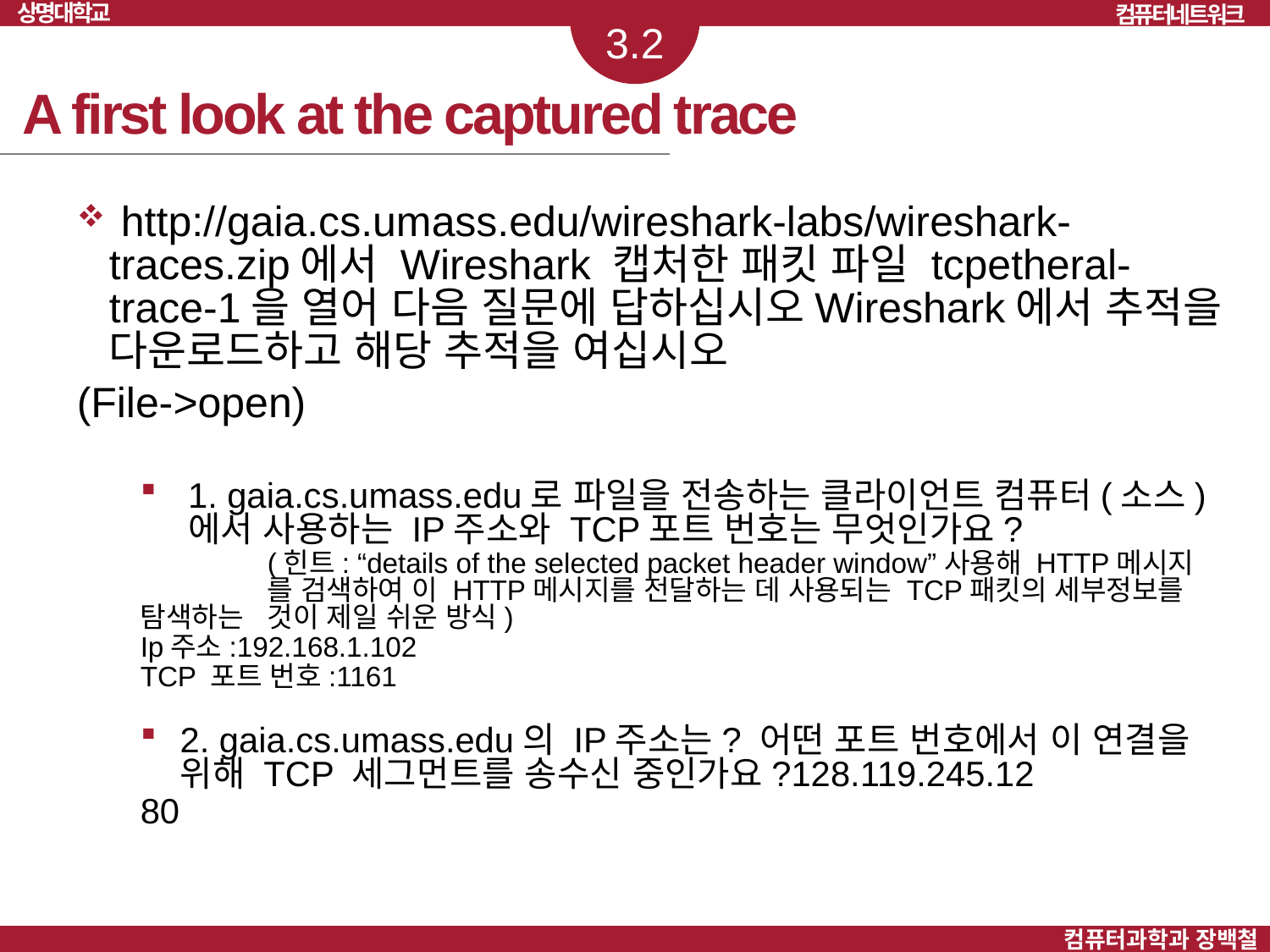

상명대학교
컴퓨터네트워크
3.2

A first look at the captured trace
 http://gaia.cs.umass.edu/wireshark-labs/wireshark-traces.zip에서 Wireshark 캡처한 패킷 파일 tcpetheral-trace-1을 열어 다음 질문에 답하십시오Wireshark에서 추적을 다운로드하고 해당 추적을 여십시오
(File->open)

1. gaia.cs.umass.edu로 파일을 전송하는 클라이언트 컴퓨터(소스)에서 사용하는 IP주소와 TCP포트 번호는 무엇인가요?
	(힌트: “details of the selected packet header window”사용해 HTTP메시지	를 검색하여 이 HTTP메시지를 전달하는 데 사용되는 TCP패킷의 세부정보를 탐색하는 	것이 제일 쉬운 방식)
Ip주소:192.168.1.102
TCP 포트 번호:1161

2. gaia.cs.umass.edu의 IP주소는? 어떤 포트 번호에서 이 연결을 위해 TCP 세그먼트를 송수신 중인가요?128.119.245.12
80

컴퓨터과학과 장백철